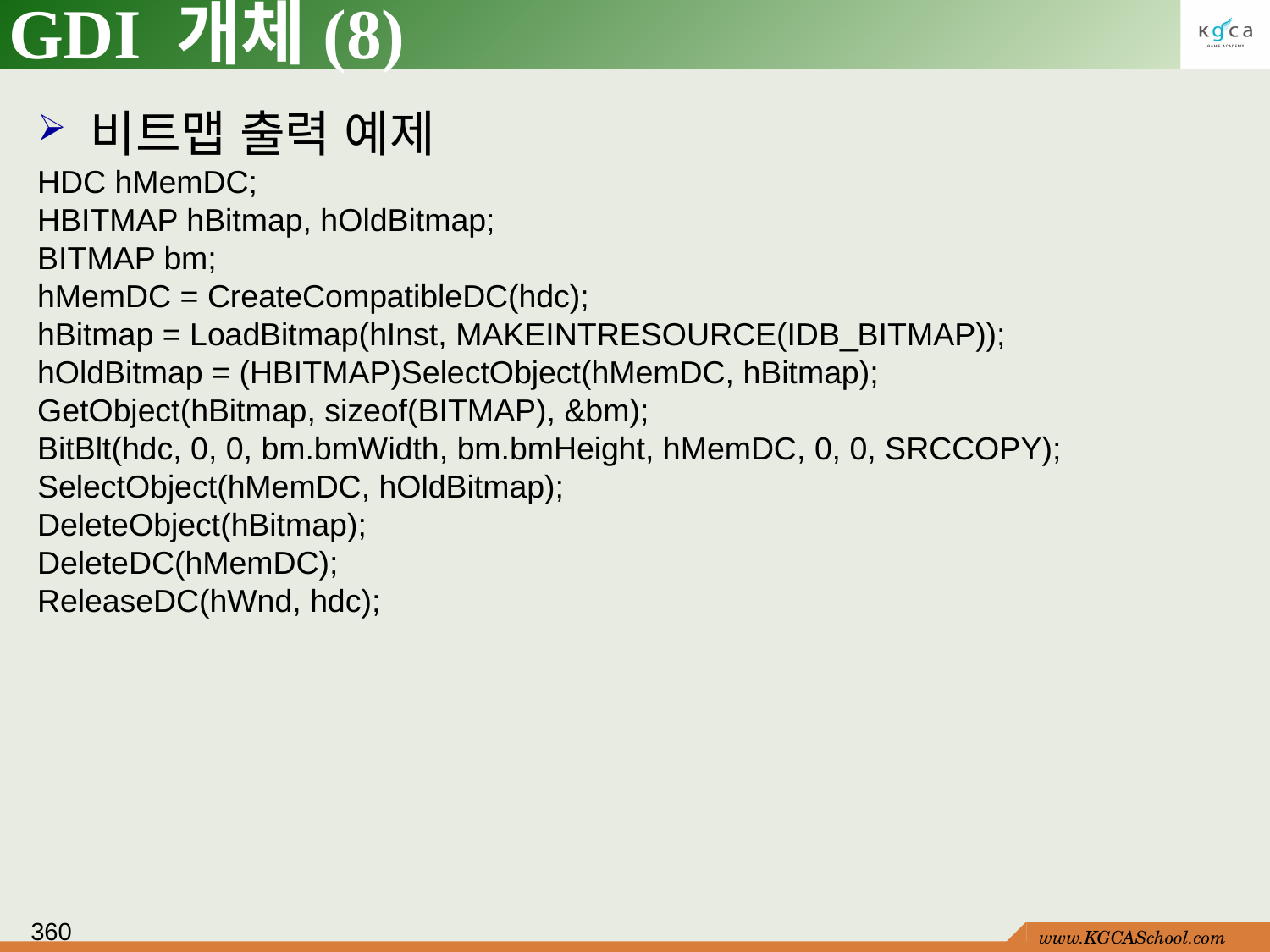

GDI 개체(8)
 비트맵 출력 예제
HDC hMemDC;
HBITMAP hBitmap, hOldBitmap;
BITMAP bm;
hMemDC = CreateCompatibleDC(hdc);
hBitmap = LoadBitmap(hInst, MAKEINTRESOURCE(IDB_BITMAP));
hOldBitmap = (HBITMAP)SelectObject(hMemDC, hBitmap);
GetObject(hBitmap, sizeof(BITMAP), &bm);
BitBlt(hdc, 0, 0, bm.bmWidth, bm.bmHeight, hMemDC, 0, 0, SRCCOPY);
SelectObject(hMemDC, hOldBitmap);
DeleteObject(hBitmap);
DeleteDC(hMemDC);
ReleaseDC(hWnd, hdc);
360